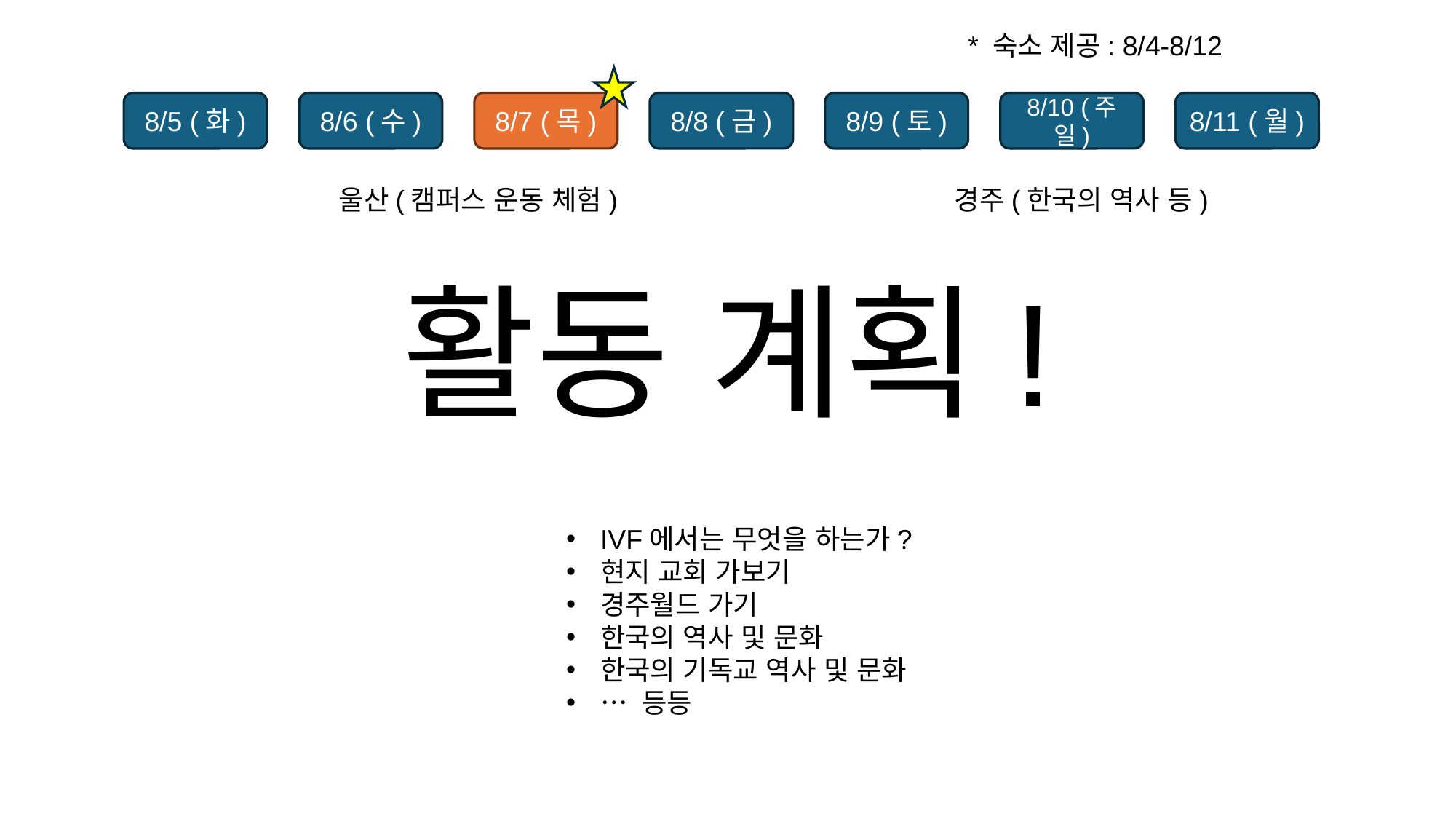

* 숙소 제공: 8/4-8/12

8/5 (화)
8/6 (수)
8/7 (목)
8/8 (금)
8/9 (토)
8/10 (주일)
8/11 (월)
울산(캠퍼스 운동 체험)
경주(한국의 역사 등)
활동 계획!
IVF에서는 무엇을 하는가?
현지 교회 가보기
경주월드 가기
한국의 역사 및 문화
한국의 기독교 역사 및 문화
… 등등